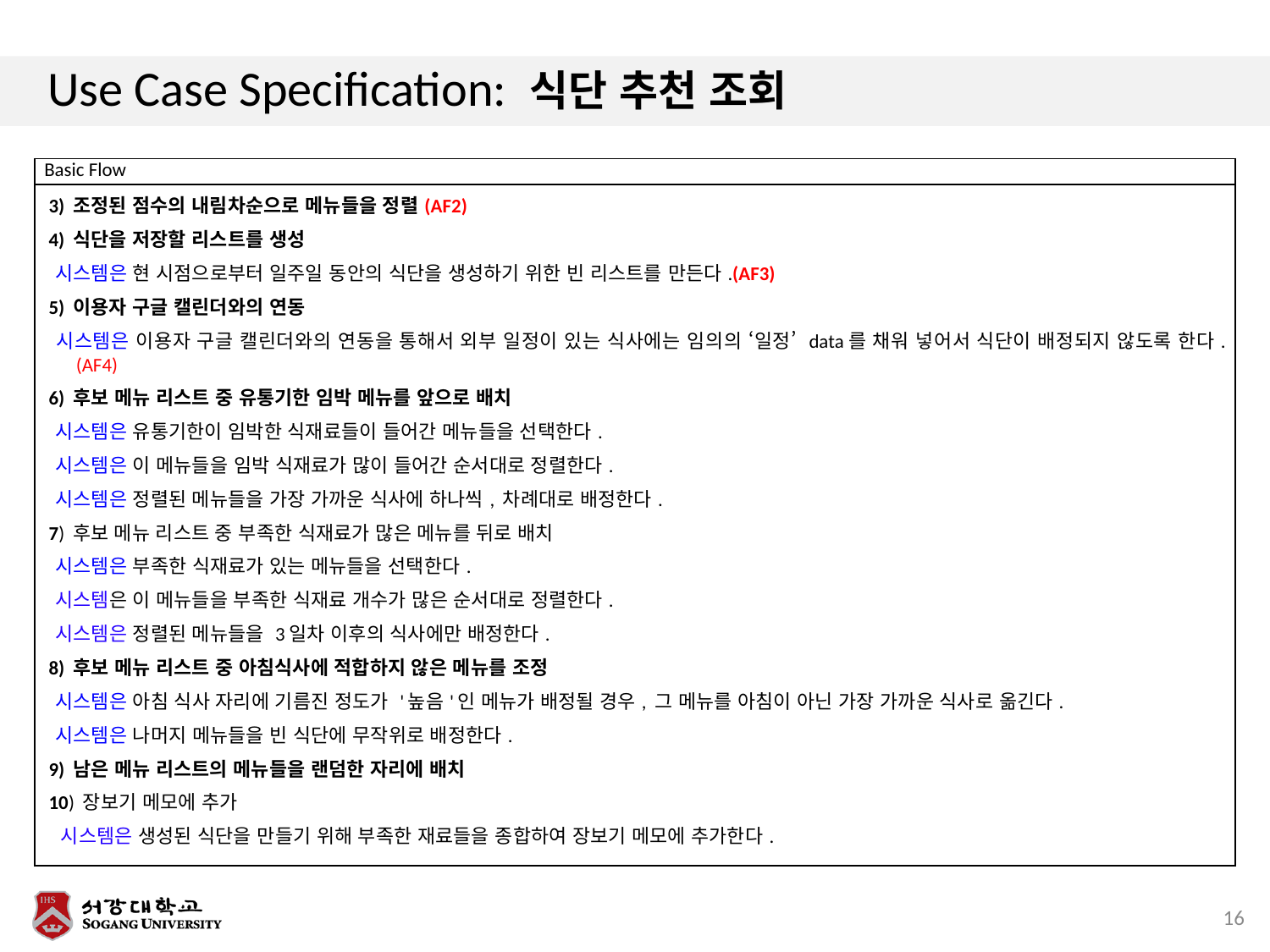

# Use Case Specification: 식단 추천 조회
| Basic Flow |
| --- |
| 3) 조정된 점수의 내림차순으로 메뉴들을 정렬(AF2) 4) 식단을 저장할 리스트를 생성 시스템은 현 시점으로부터 일주일 동안의 식단을 생성하기 위한 빈 리스트를 만든다.(AF3) 5) 이용자 구글 캘린더와의 연동 시스템은 이용자 구글 캘린더와의 연동을 통해서 외부 일정이 있는 식사에는 임의의 ‘일정’ data를 채워 넣어서 식단이 배정되지 않도록 한다. (AF4) 6) 후보 메뉴 리스트 중 유통기한 임박 메뉴를 앞으로 배치 시스템은 유통기한이 임박한 식재료들이 들어간 메뉴들을 선택한다. 시스템은 이 메뉴들을 임박 식재료가 많이 들어간 순서대로 정렬한다. 시스템은 정렬된 메뉴들을 가장 가까운 식사에 하나씩, 차례대로 배정한다. 7) 후보 메뉴 리스트 중 부족한 식재료가 많은 메뉴를 뒤로 배치 시스템은 부족한 식재료가 있는 메뉴들을 선택한다. 시스템은 이 메뉴들을 부족한 식재료 개수가 많은 순서대로 정렬한다. 시스템은 정렬된 메뉴들을 3일차 이후의 식사에만 배정한다. 8) 후보 메뉴 리스트 중 아침식사에 적합하지 않은 메뉴를 조정 시스템은 아침 식사 자리에 기름진 정도가 '높음'인 메뉴가 배정될 경우, 그 메뉴를 아침이 아닌 가장 가까운 식사로 옮긴다. 시스템은 나머지 메뉴들을 빈 식단에 무작위로 배정한다. 9) 남은 메뉴 리스트의 메뉴들을 랜덤한 자리에 배치 10) 장보기 메모에 추가 시스템은 생성된 식단을 만들기 위해 부족한 재료들을 종합하여 장보기 메모에 추가한다. |
16